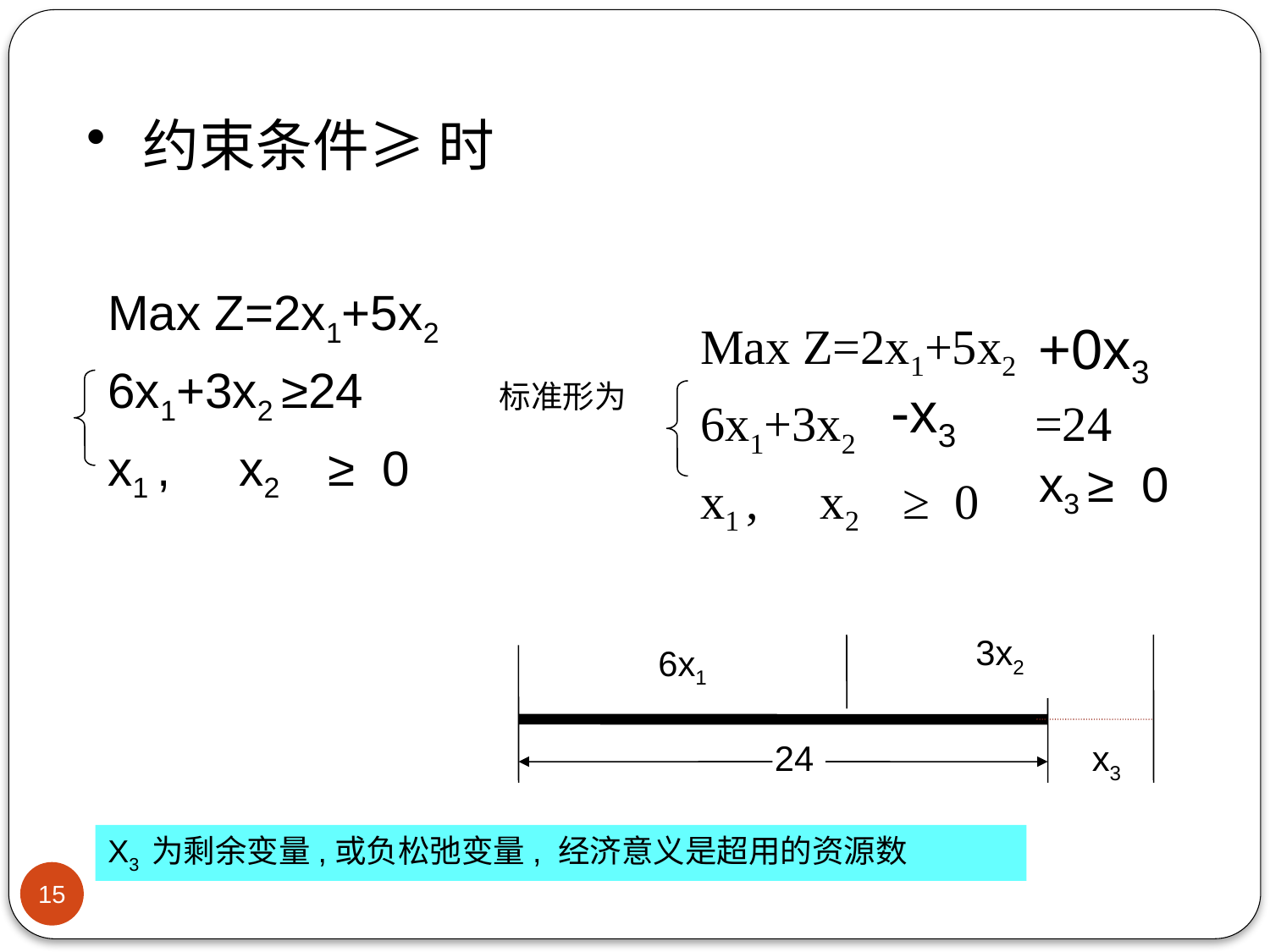

# 约束条件≥ 时
Max Z=2x1+5x2
6x1+3x2 ≥24
x1 ,     x2      ≥  0
+0x3
Max Z=2x1+5x2
6x1+3x2               =24
x1 ,     x2      ≥  0

标准形为
-x3

x3 ≥  0
3x2
6x1

24
x3

X3 为剩余变量,或负松弛变量, 经济意义是超用的资源数
15